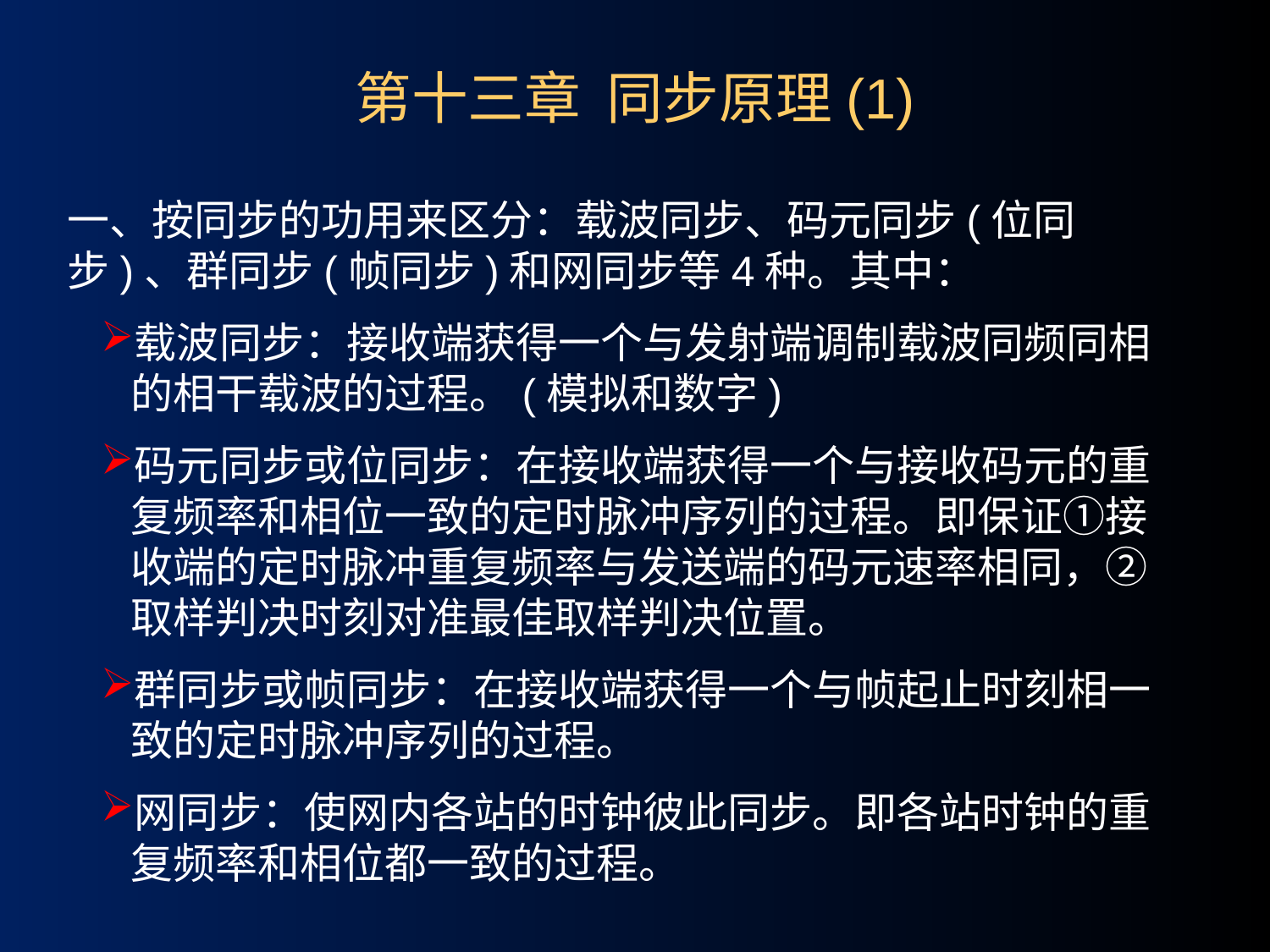

# 第十三章  同步原理(1)
一、按同步的功用来区分：载波同步、码元同步(位同步)、群同步(帧同步)和网同步等4种。其中：
载波同步：接收端获得一个与发射端调制载波同频同相的相干载波的过程。(模拟和数字)
码元同步或位同步：在接收端获得一个与接收码元的重复频率和相位一致的定时脉冲序列的过程。即保证①接收端的定时脉冲重复频率与发送端的码元速率相同，②取样判决时刻对准最佳取样判决位置。
群同步或帧同步：在接收端获得一个与帧起止时刻相一致的定时脉冲序列的过程。
网同步：使网内各站的时钟彼此同步。即各站时钟的重复频率和相位都一致的过程。